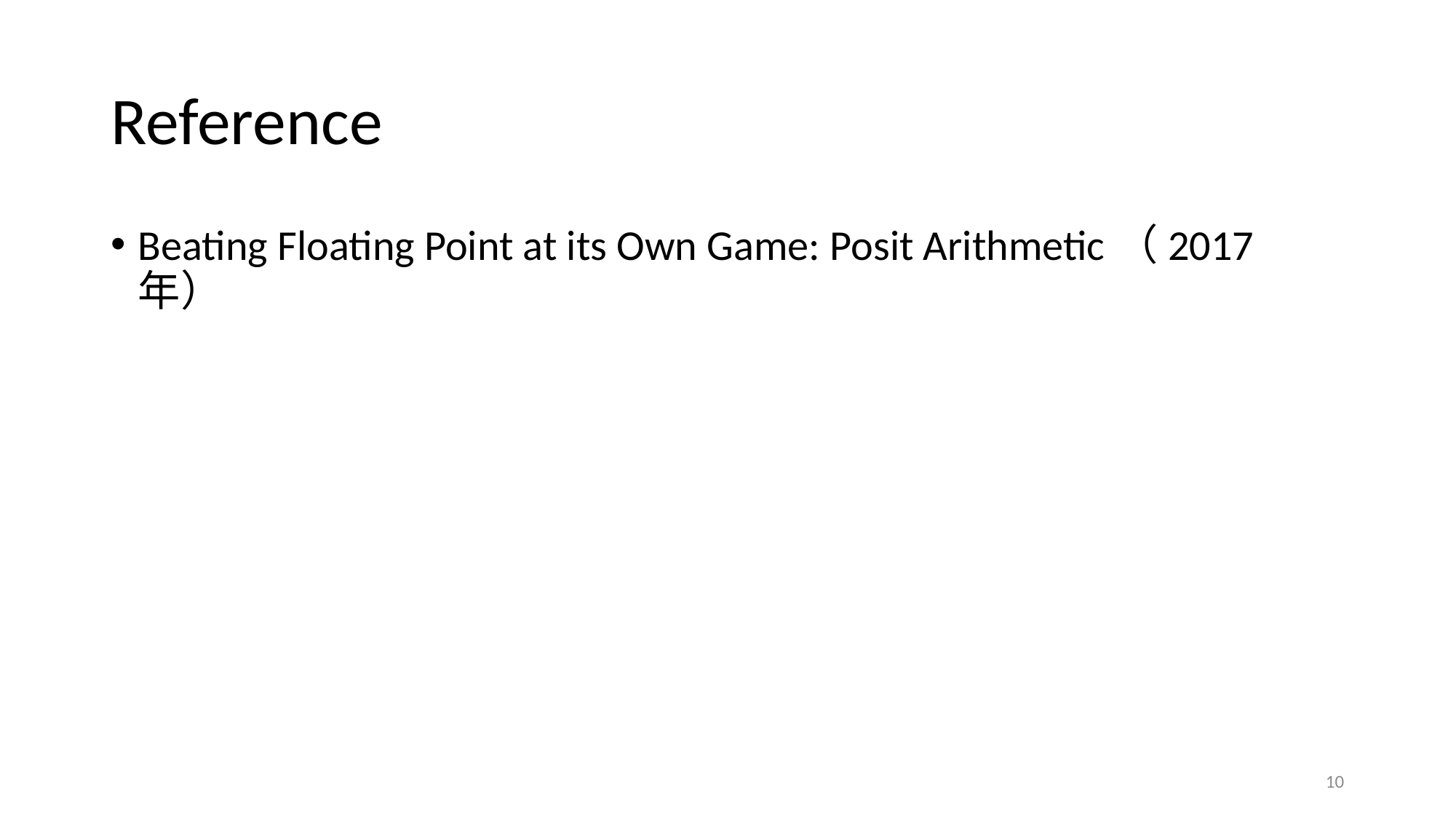

# Reference
Beating Floating Point at its Own Game: Posit Arithmetic（2017年）

10